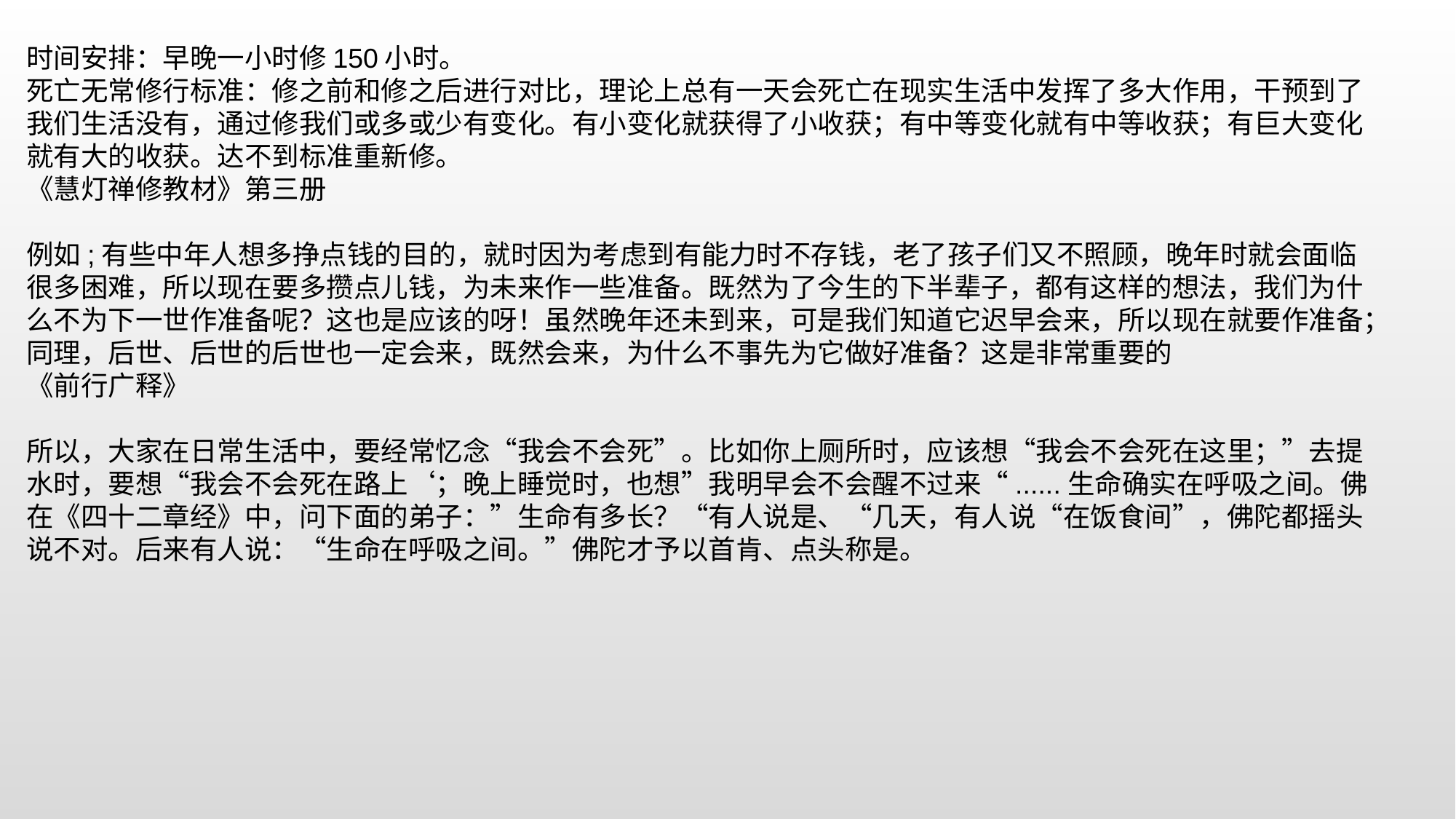

时间安排：早晚一小时修150小时。
死亡无常修行标准：修之前和修之后进行对比，理论上总有一天会死亡在现实生活中发挥了多大作用，干预到了我们生活没有，通过修我们或多或少有变化。有小变化就获得了小收获；有中等变化就有中等收获；有巨大变化就有大的收获。达不到标准重新修。
《慧灯禅修教材》第三册

例如;有些中年人想多挣点钱的目的，就时因为考虑到有能力时不存钱，老了孩子们又不照顾，晚年时就会面临很多困难，所以现在要多攒点儿钱，为未来作一些准备。既然为了今生的下半辈子，都有这样的想法，我们为什么不为下一世作准备呢？这也是应该的呀！虽然晚年还未到来，可是我们知道它迟早会来，所以现在就要作准备；同理，后世、后世的后世也一定会来，既然会来，为什么不事先为它做好准备？这是非常重要的
《前行广释》

所以，大家在日常生活中，要经常忆念“我会不会死”。比如你上厕所时，应该想“我会不会死在这里；”去提水时，要想“我会不会死在路上‘；晚上睡觉时，也想”我明早会不会醒不过来“......生命确实在呼吸之间。佛在《四十二章经》中，问下面的弟子：”生命有多长？“有人说是、“几天，有人说“在饭食间”，佛陀都摇头说不对。后来有人说：“生命在呼吸之间。”佛陀才予以首肯、点头称是。